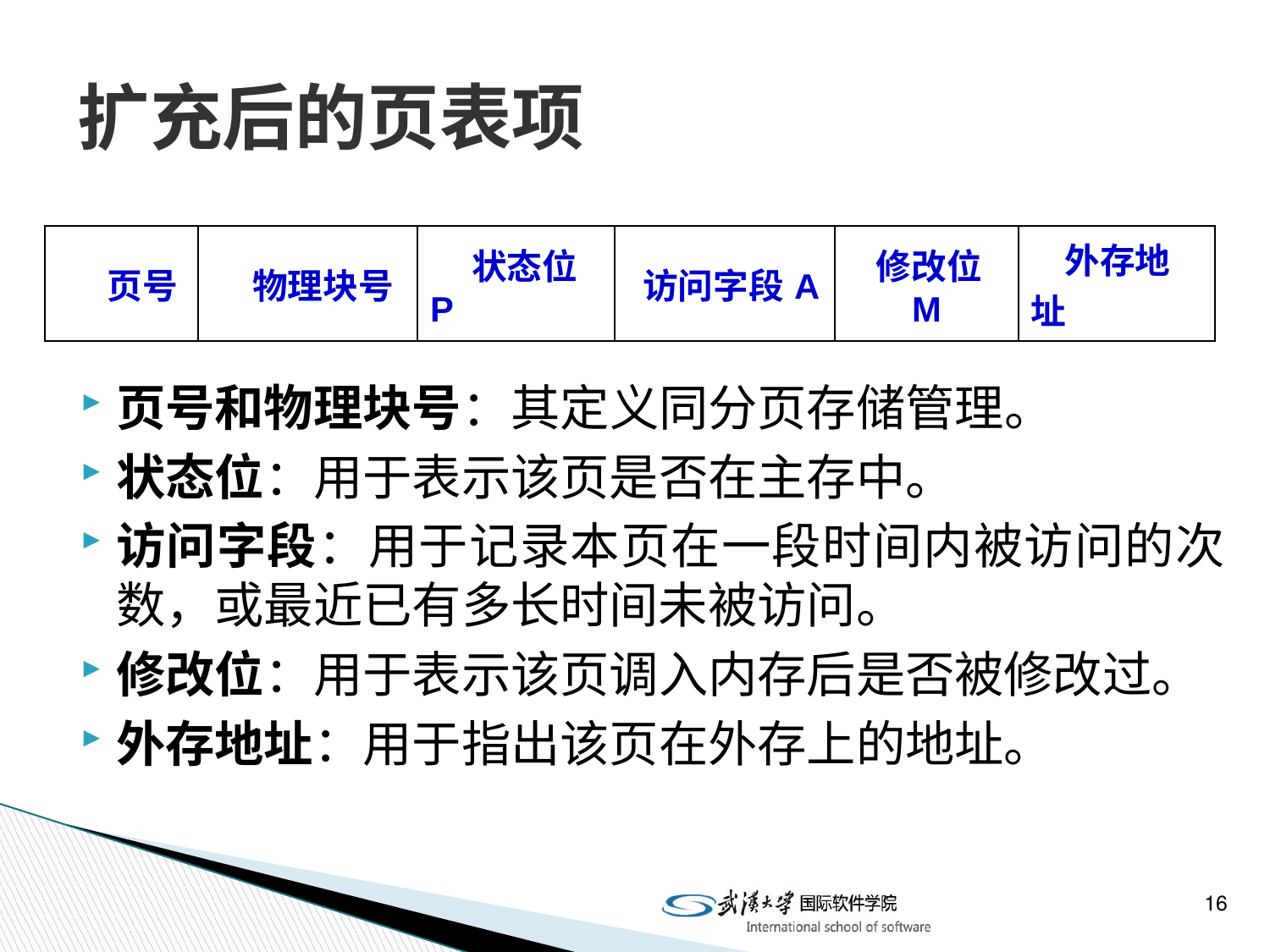

# 扩充后的页表项
| 页号 | 物理块号 | 状态位P | 访问字段A | 修改位M | 外存地址 |
| --- | --- | --- | --- | --- | --- |
页号和物理块号：其定义同分页存储管理。
状态位：用于表示该页是否在主存中。
访问字段：用于记录本页在一段时间内被访问的次数，或最近已有多长时间未被访问。
修改位：用于表示该页调入内存后是否被修改过。
外存地址：用于指出该页在外存上的地址。